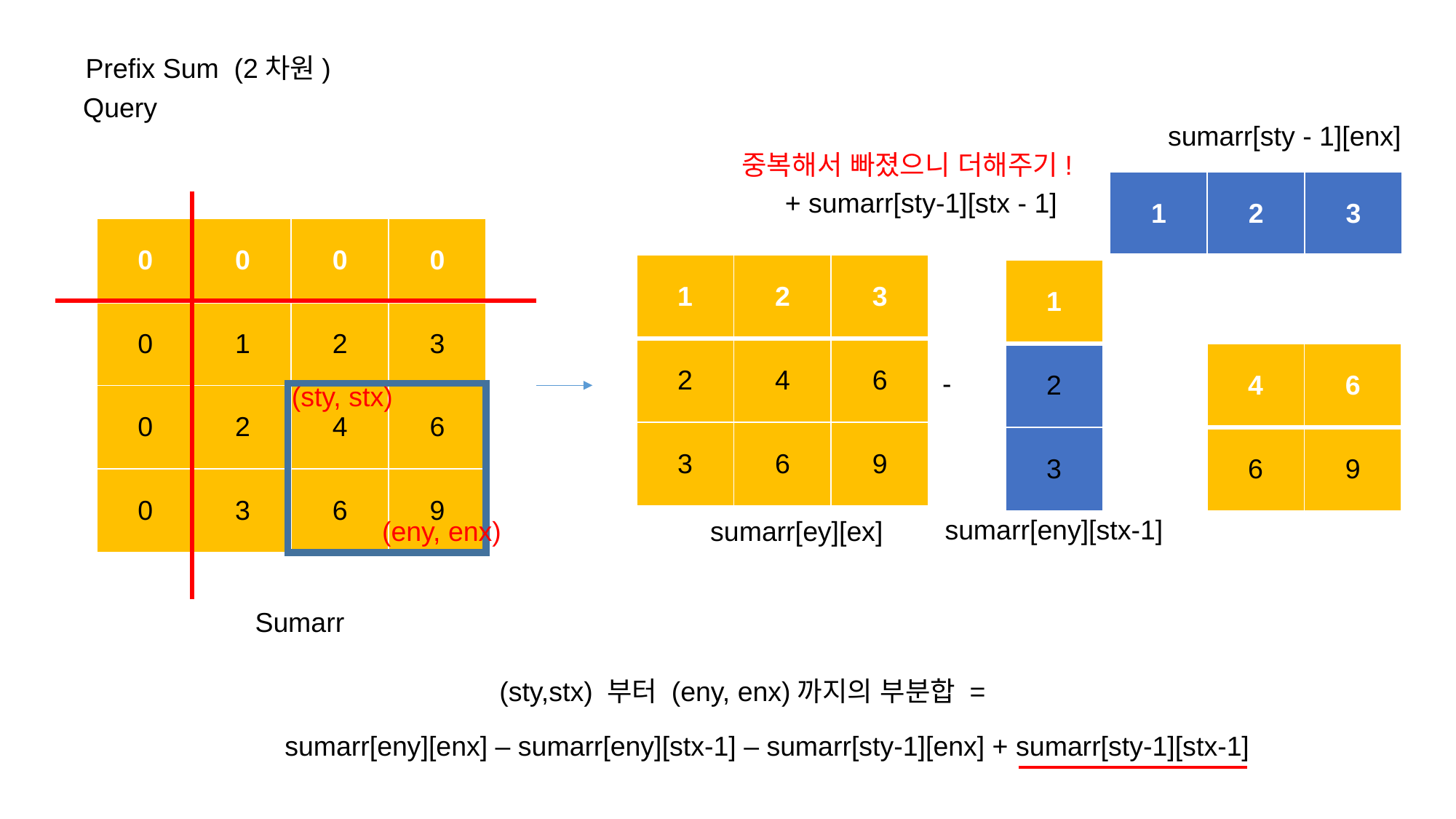

Prefix Sum  (2차원)
Query
sumarr[sty - 1][enx]
중복해서 빠졌으니 더해주기!
| 1 | 2 | 3 |
| --- | --- | --- |
+ sumarr[sty-1][stx - 1]
| 0 | 0 | 0 | 0 |
| --- | --- | --- | --- |
| 0 | 1 | 2 | 3 |
| 0 | 2 | 4 | 6 |
| 0 | 3 | 6 | 9 |
| 1 | 2 | 3 |
| --- | --- | --- |
| 2 | 4 | 6 |
| 3 | 6 | 9 |
| 1 |
| --- |
| 2 |
| 3 |
| 4 | 6 |
| --- | --- |
| 6 | 9 |
-
(sty, stx)

sumarr[eny][stx-1]
(eny, enx)
sumarr[ey][ex]
Sumarr
(sty,stx) 부터 (eny, enx)까지의 부분합 =
sumarr[eny][enx] – sumarr[eny][stx-1] – sumarr[sty-1][enx] + sumarr[sty-1][stx-1]